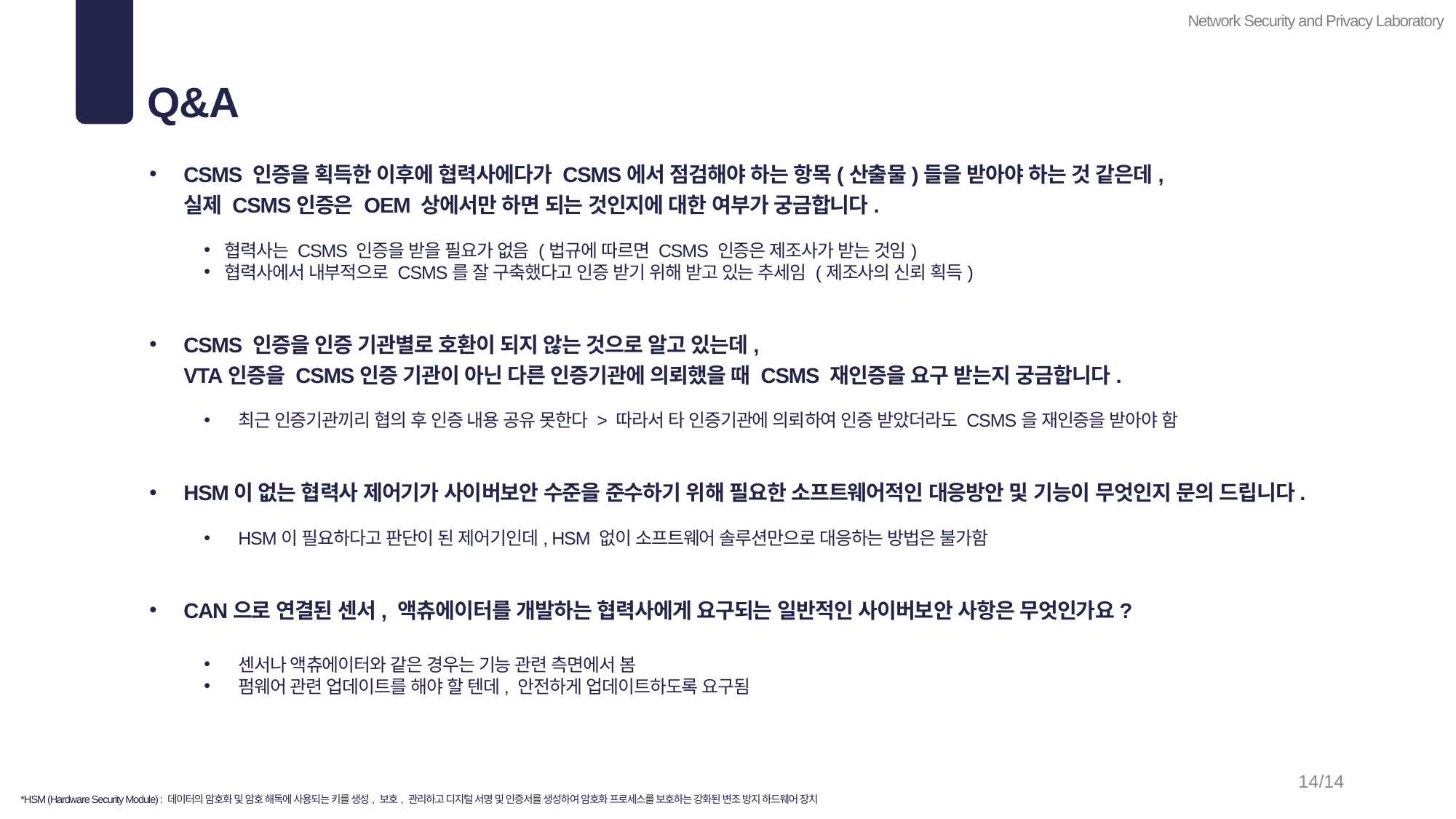

Network Security and Privacy Laboratory
Q&A
05
CSMS 인증을 획득한 이후에 협력사에다가 CSMS에서 점검해야 하는 항목(산출물)들을 받아야 하는 것 같은데,
실제 CSMS인증은 OEM 상에서만 하면 되는 것인지에 대한 여부가 궁금합니다.

협력사는 CSMS 인증을 받을 필요가 없음 (법규에 따르면 CSMS 인증은 제조사가 받는 것임)
협력사에서 내부적으로 CSMS를 잘 구축했다고 인증 받기 위해 받고 있는 추세임 (제조사의 신뢰 획득)

CSMS 인증을 인증 기관별로 호환이 되지 않는 것으로 알고 있는데,
VTA인증을 CSMS인증 기관이 아닌 다른 인증기관에 의뢰했을 때 CSMS 재인증을 요구 받는지 궁금합니다.

최근 인증기관끼리 협의 후 인증 내용 공유 못한다 > 따라서 타 인증기관에 의뢰하여 인증 받았더라도 CSMS을 재인증을 받아야 함

HSM이 없는 협력사 제어기가 사이버보안 수준을 준수하기 위해 필요한 소프트웨어적인 대응방안 및 기능이 무엇인지 문의 드립니다.

HSM이 필요하다고 판단이 된 제어기인데, HSM 없이 소프트웨어 솔루션만으로 대응하는 방법은 불가함

CAN으로 연결된 센서, 액츄에이터를 개발하는 협력사에게 요구되는 일반적인 사이버보안 사항은 무엇인가요?

센서나 액츄에이터와 같은 경우는 기능 관련 측면에서 봄
펌웨어 관련 업데이트를 해야 할 텐데, 안전하게 업데이트하도록 요구됨

14/14
*HSM (Hardware Security Module) : 데이터의 암호화 및 암호 해독에 사용되는 키를 생성, 보호, 관리하고 디지털 서명 및 인증서를 생성하여 암호화 프로세스를 보호하는 강화된 변조 방지 하드웨어 장치